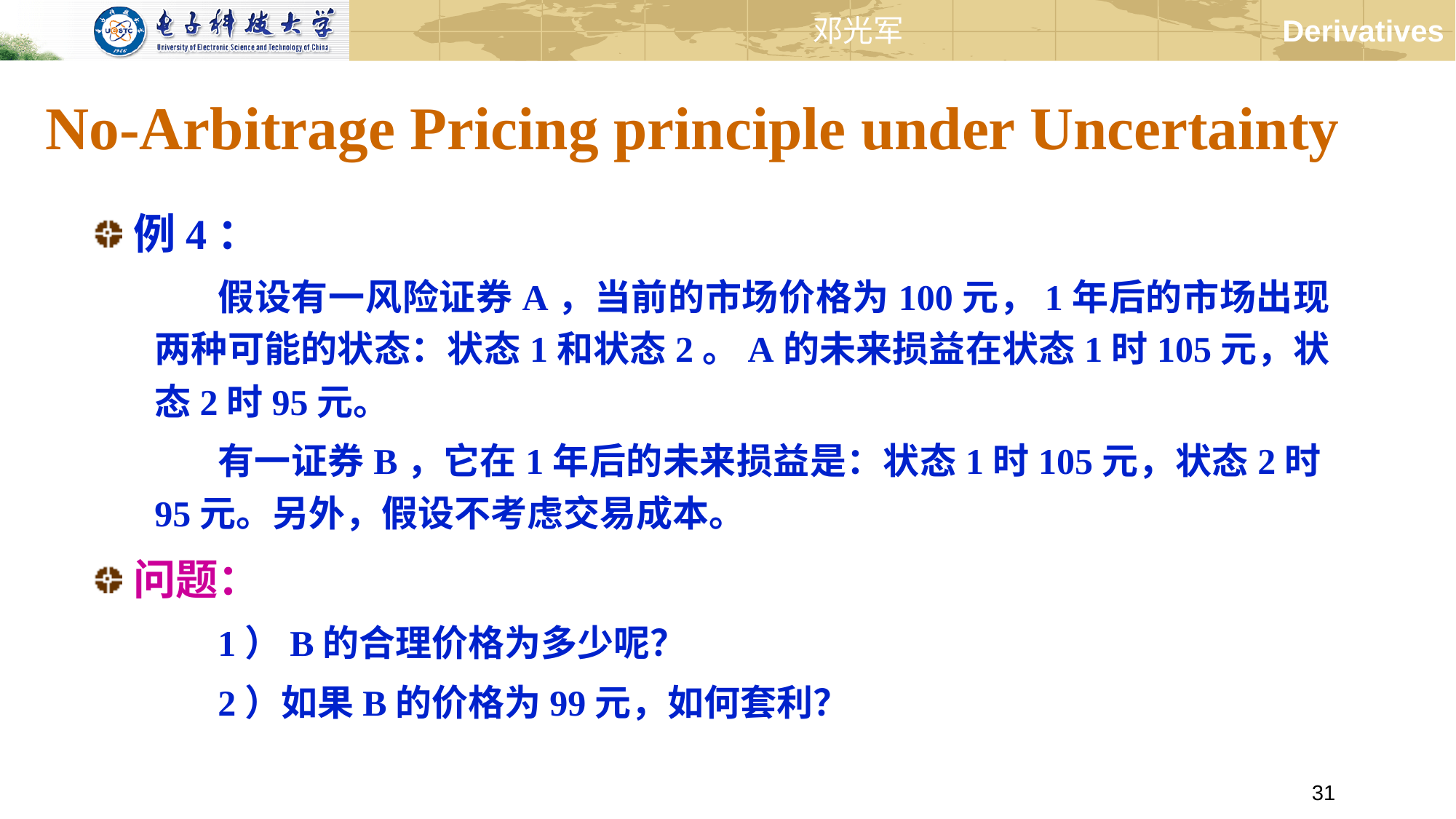

No-Arbitrage Pricing principle under Uncertainty
例4：
假设有一风险证券A，当前的市场价格为100元，1年后的市场出现两种可能的状态：状态1和状态2。A的未来损益在状态1时105元，状态2时95元。
有一证券B，它在1年后的未来损益是：状态1时105元，状态2时95元。另外，假设不考虑交易成本。
问题：
1）B的合理价格为多少呢？
2）如果B的价格为99元，如何套利？